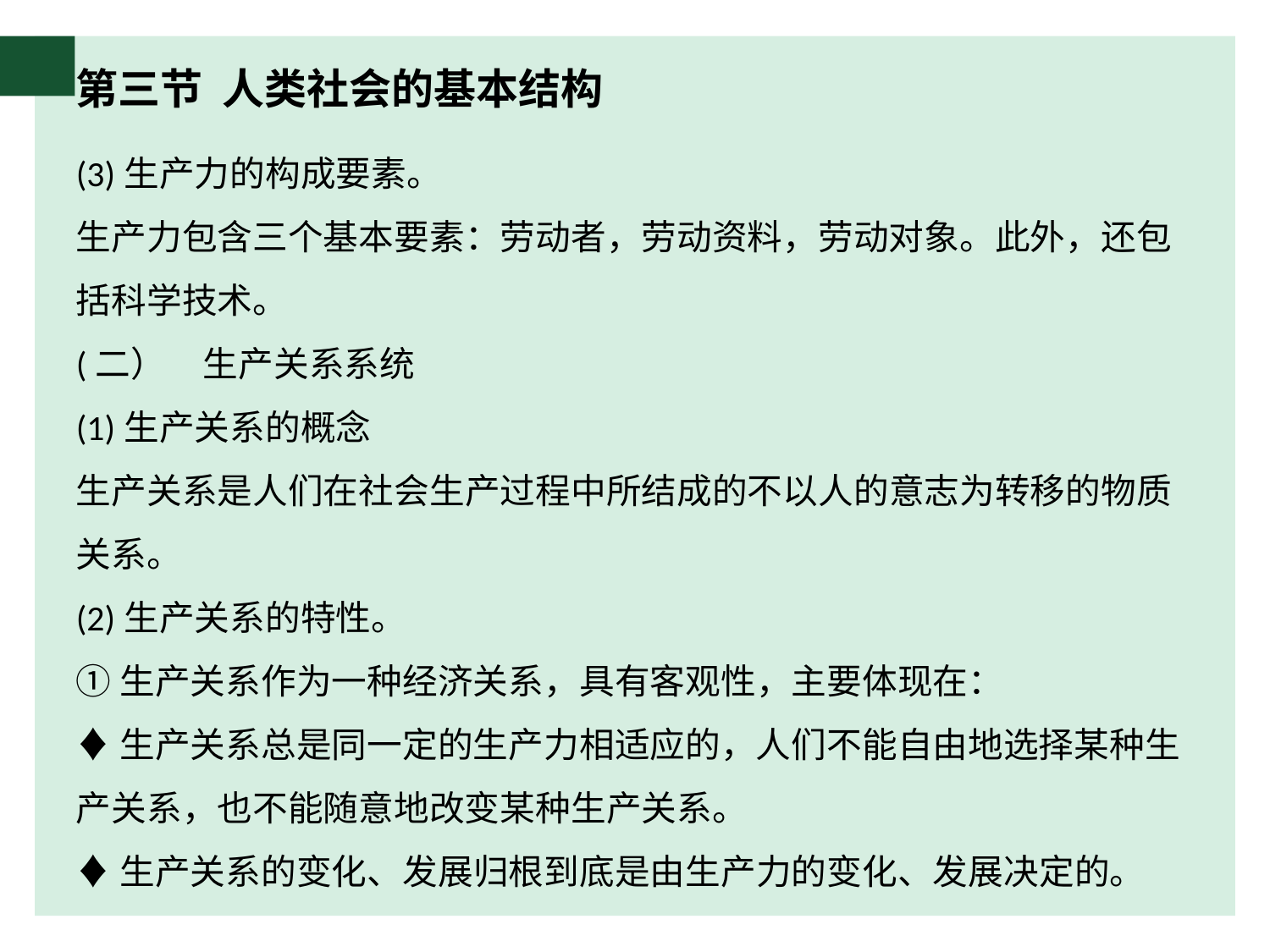

# 第三节  人类社会的基本结构
(3)生产力的构成要素。
生产力包含三个基本要素：劳动者，劳动资料，劳动对象。此外，还包括科学技术。
(二）	生产关系系统
(1)生产关系的概念
生产关系是人们在社会生产过程中所结成的不以人的意志为转移的物质关系。
(2)生产关系的特性。
①生产关系作为一种经济关系，具有客观性，主要体现在：
♦生产关系总是同一定的生产力相适应的，人们不能自由地选择某种生产关系，也不能随意地改变某种生产关系。
♦生产关系的变化、发展归根到底是由生产力的变化、发展决定的。